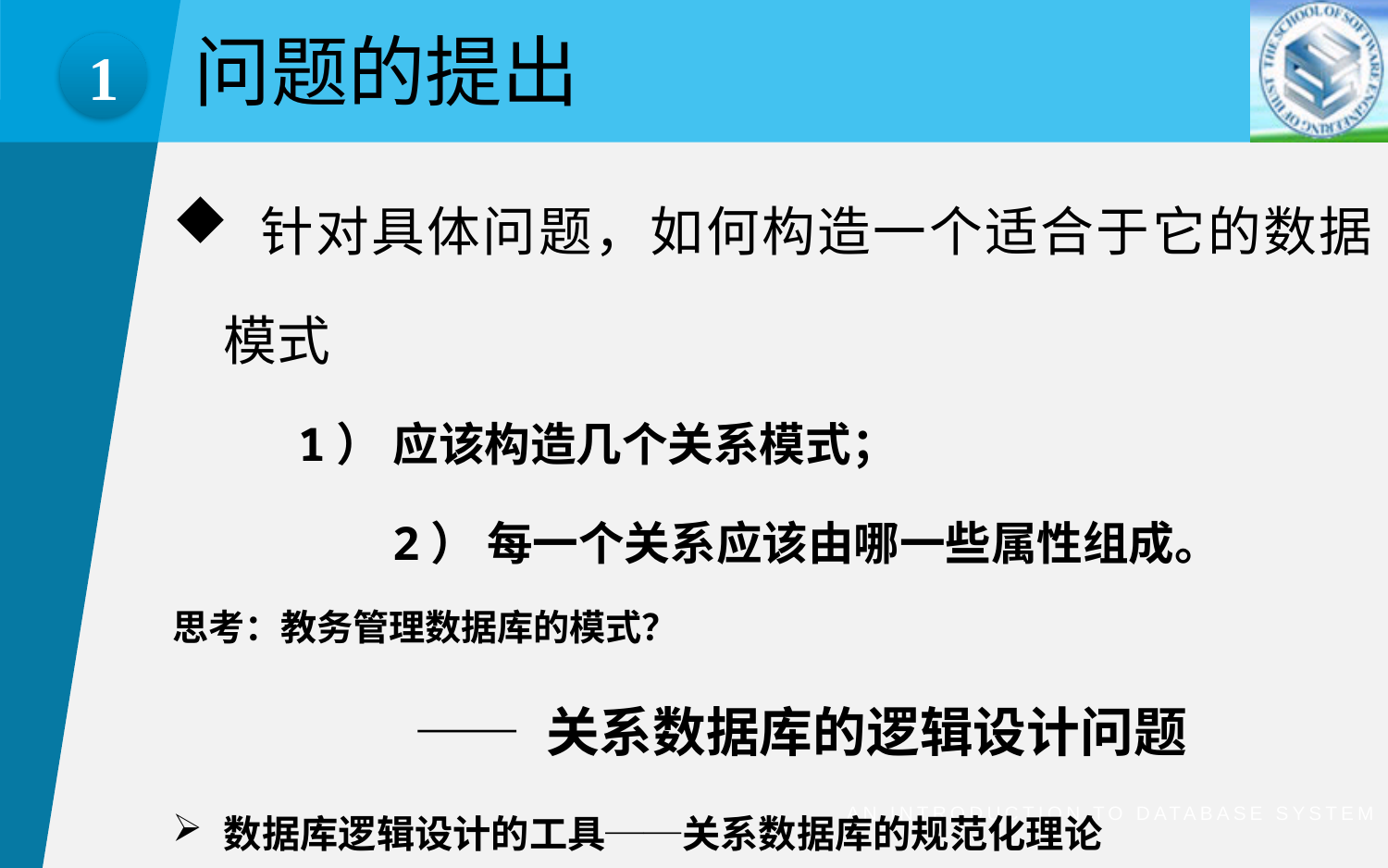

问题的提出
1
 针对具体问题，如何构造一个适合于它的数据模式
     1） 应该构造几个关系模式；
        2） 每一个关系应该由哪一些属性组成。
思考：教务管理数据库的模式？
   —— 关系数据库的逻辑设计问题
数据库逻辑设计的工具──关系数据库的规范化理论
An Introduction to Database System